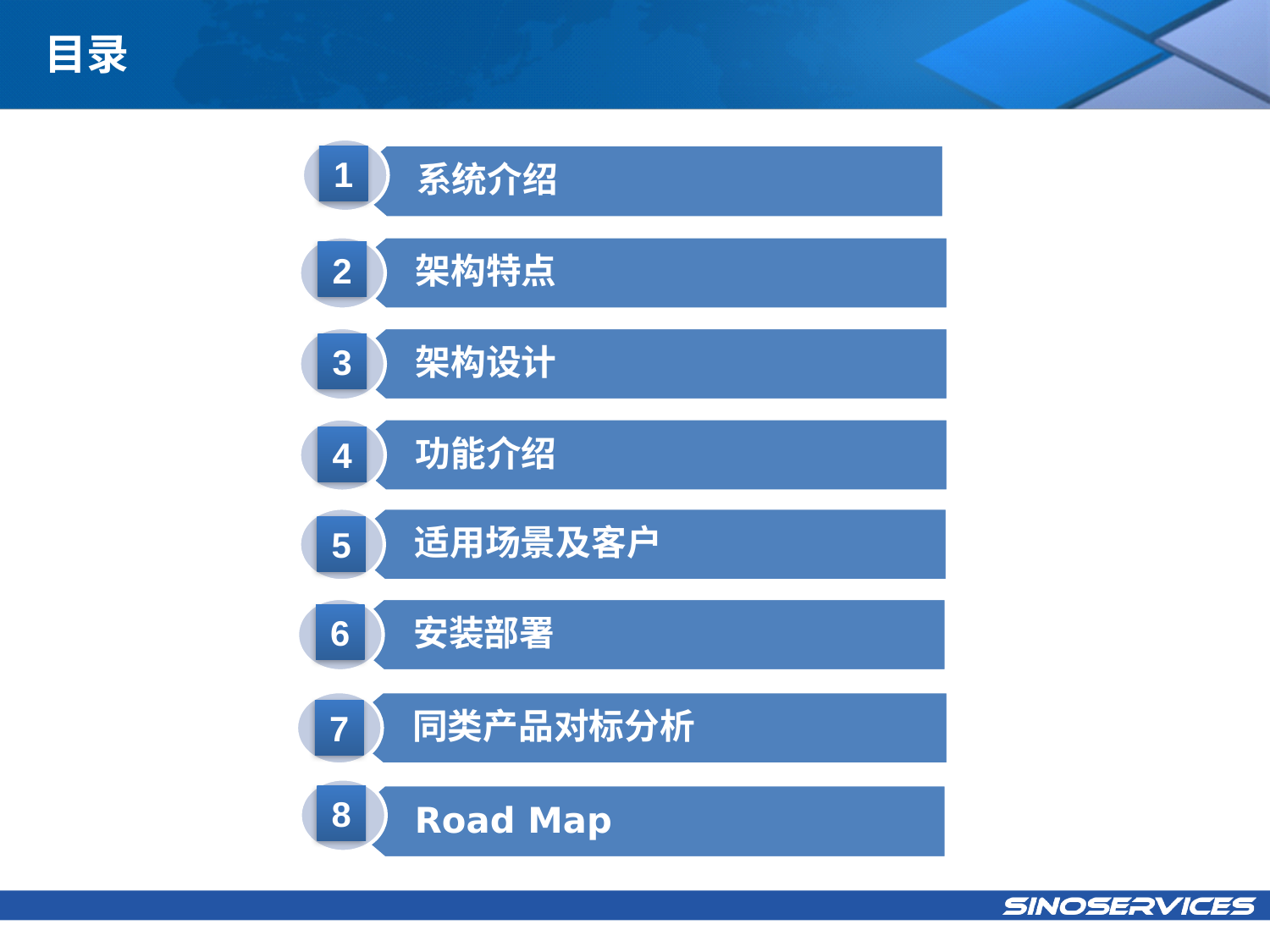

目录

系统介绍
1

架构特点
2

架构设计
3

功能介绍
4

适用场景及客户
5

安装部署
6

同类产品对标分析
7

Road Map
8